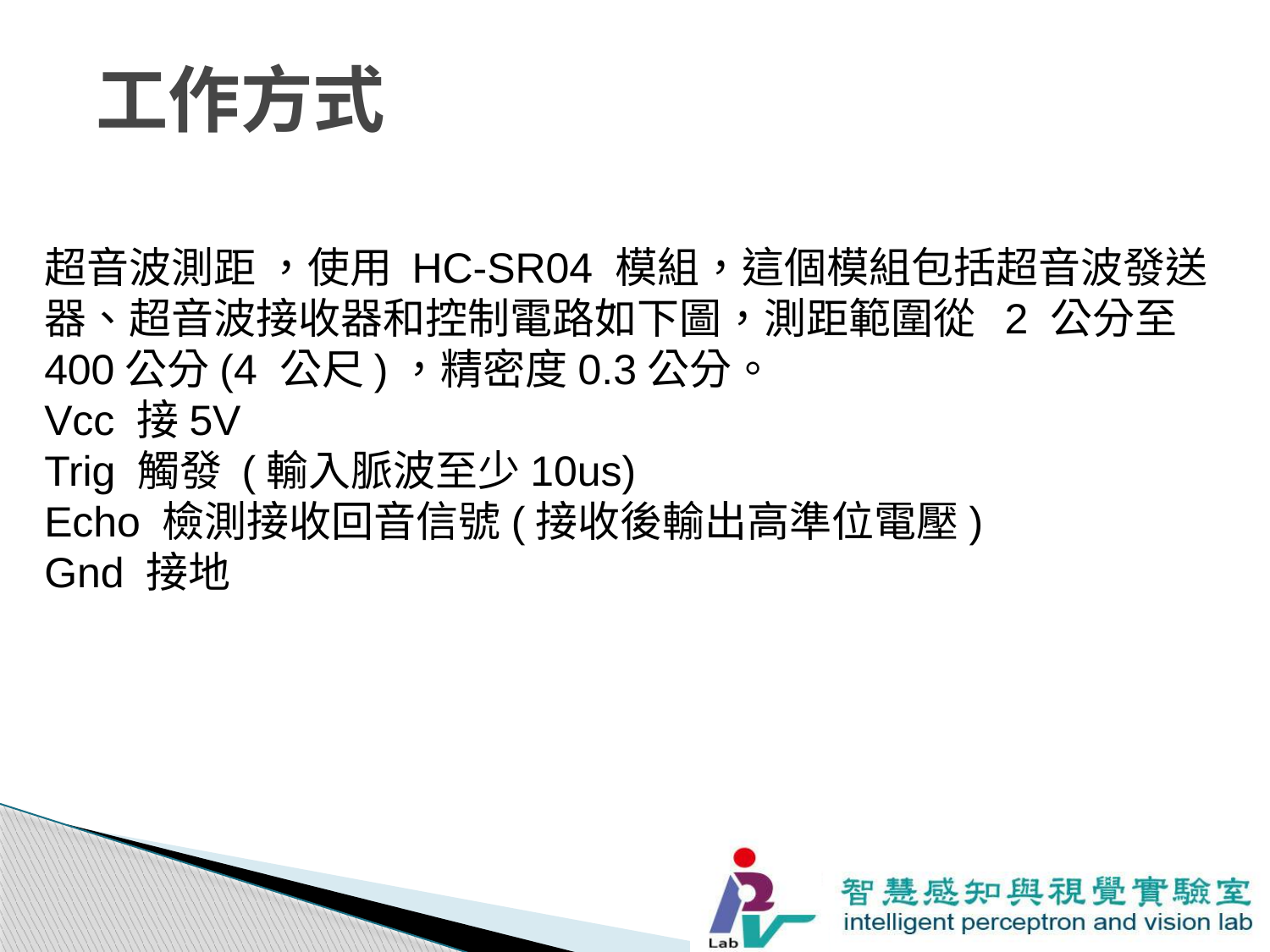

# 工作方式
超音波測距 ，使用 HC-SR04 模組，這個模組包括超音波發送器、超音波接收器和控制電路如下圖，測距範圍從  2 公分至 400公分(4 公尺)，精密度0.3公分。
Vcc 接5V
Trig 觸發 (輸入脈波至少10us)
Echo 檢測接收回音信號(接收後輸出高準位電壓)
Gnd 接地